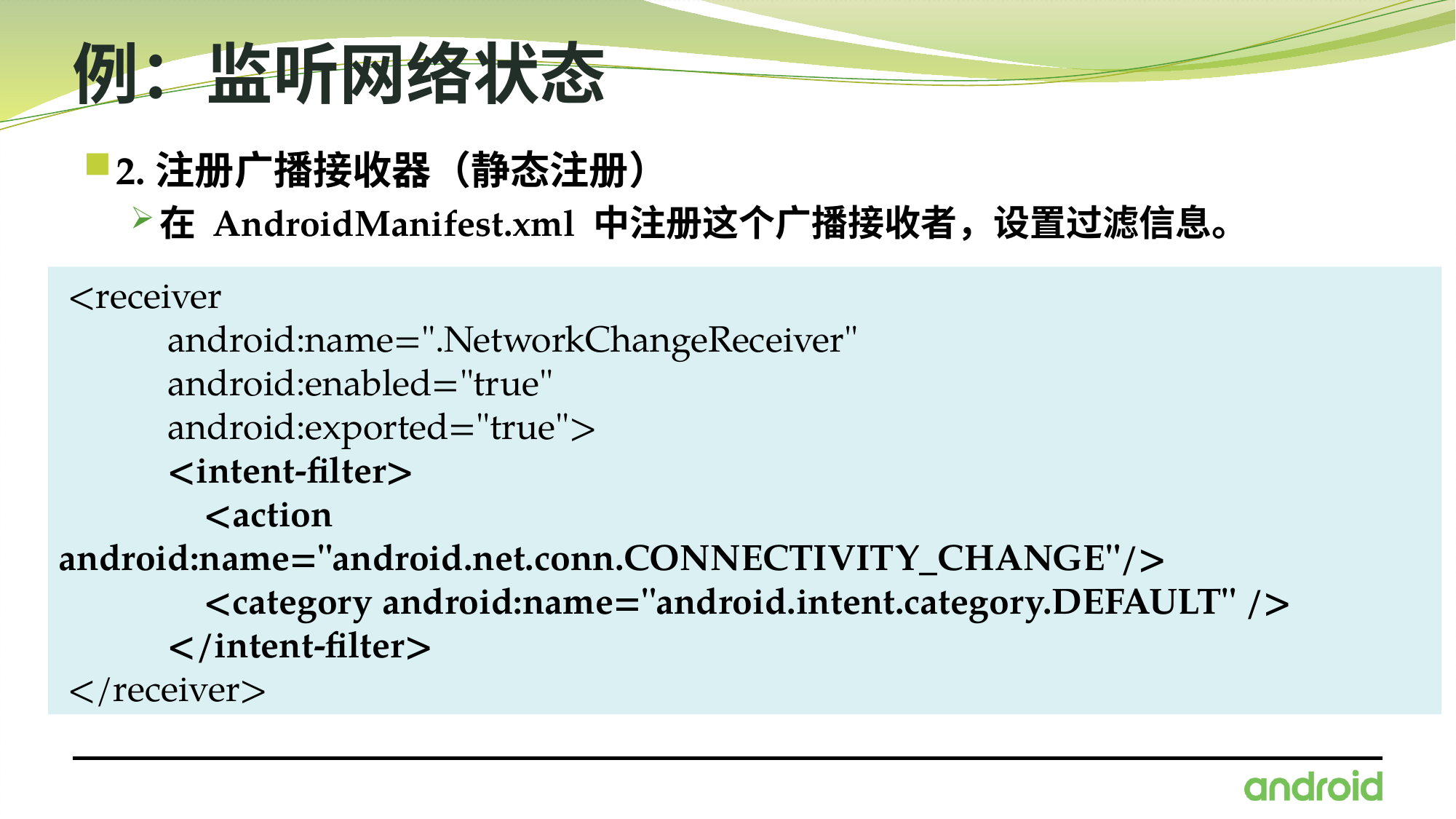

# 例：监听网络状态
2.注册广播接收器（静态注册）
在 AndroidManifest.xml 中注册这个广播接收者，设置过滤信息。
 <receiver
            android:name=".NetworkChangeReceiver"
            android:enabled="true"
            android:exported="true">
            <intent-filter>
                <action android:name="android.net.conn.CONNECTIVITY_CHANGE"/>
                <category android:name="android.intent.category.DEFAULT" />
            </intent-filter>
 </receiver>